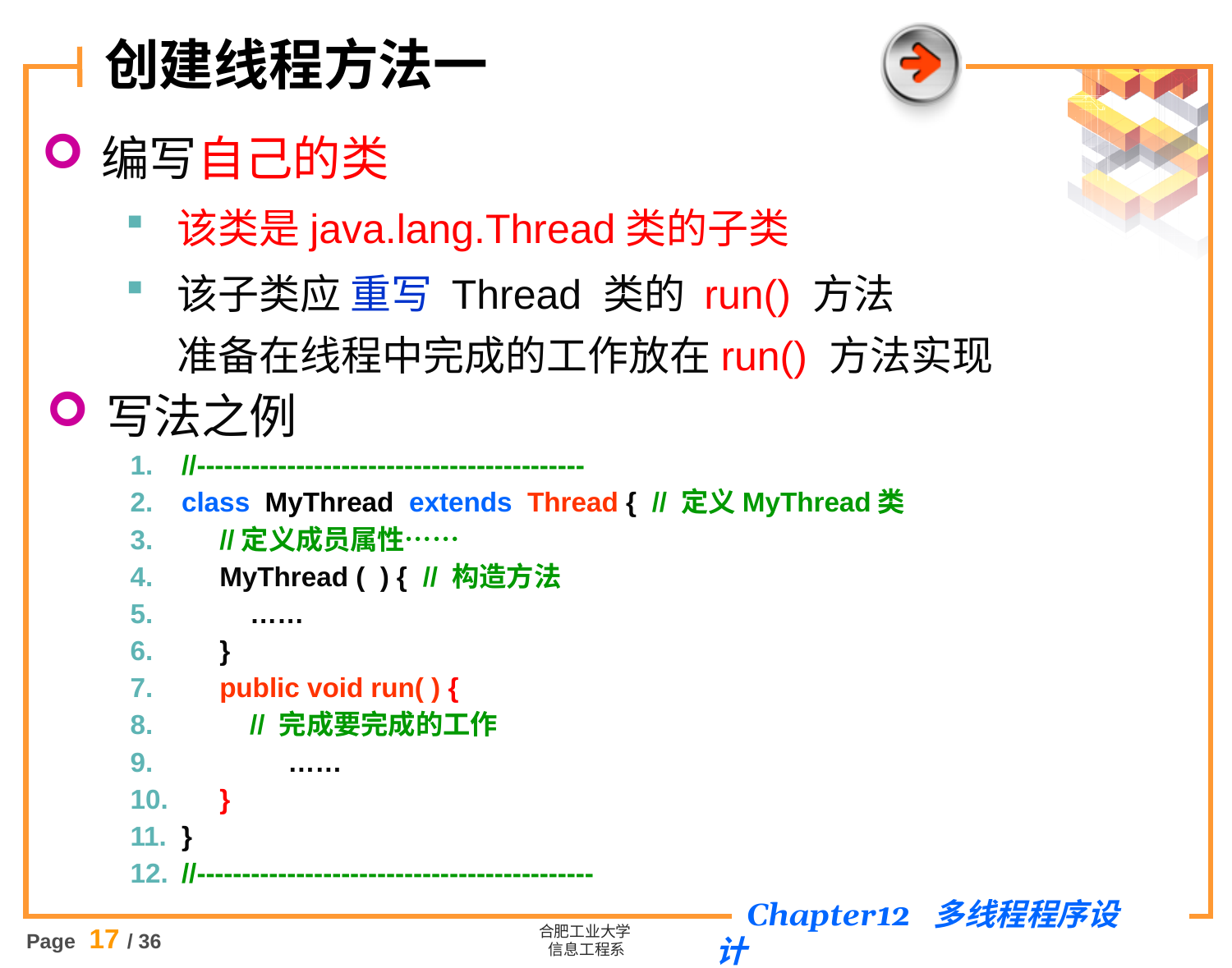

# 创建线程方法一
编写自己的类
该类是java.lang.Thread类的子类
该子类应 重写 Thread 类的 run() 方法
准备在线程中完成的工作放在run() 方法实现
写法之例
//-------------------------------------------
class  MyThread  extends  Thread {  // 定义MyThread类
     //定义成员属性……
     MyThread (  ) {  // 构造方法
         ……
     }
     public void run( ) {
         // 完成要完成的工作
              ……
     }
}
//--------------------------------------------